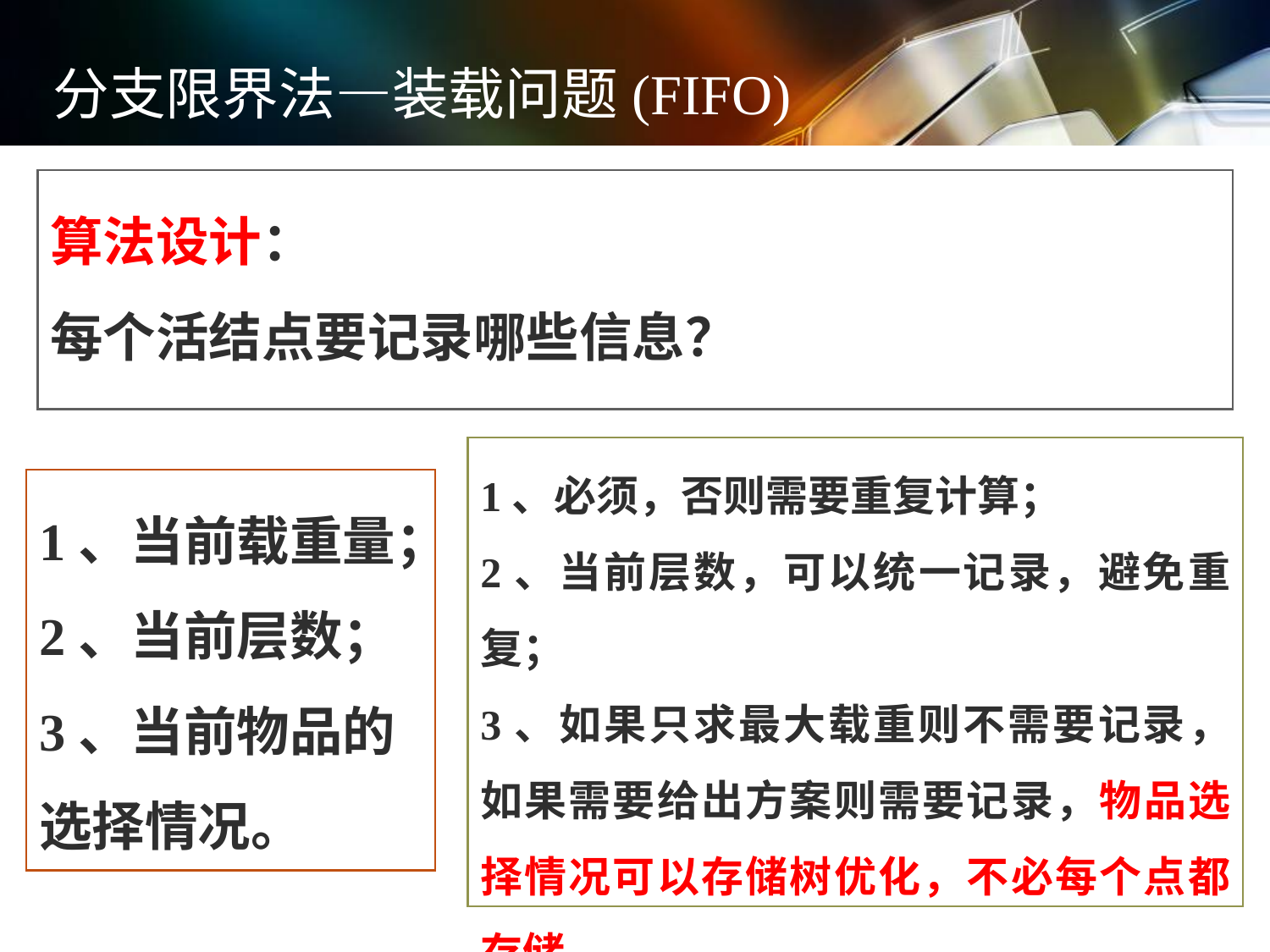

分支限界法—装载问题(FIFO)

算法设计：
每个活结点要记录哪些信息？
1、必须，否则需要重复计算；
2、当前层数，可以统一记录，避免重复；
3、如果只求最大载重则不需要记录，如果需要给出方案则需要记录，物品选择情况可以存储树优化，不必每个点都存储。
1、当前载重量；
2、当前层数；
3、当前物品的选择情况。